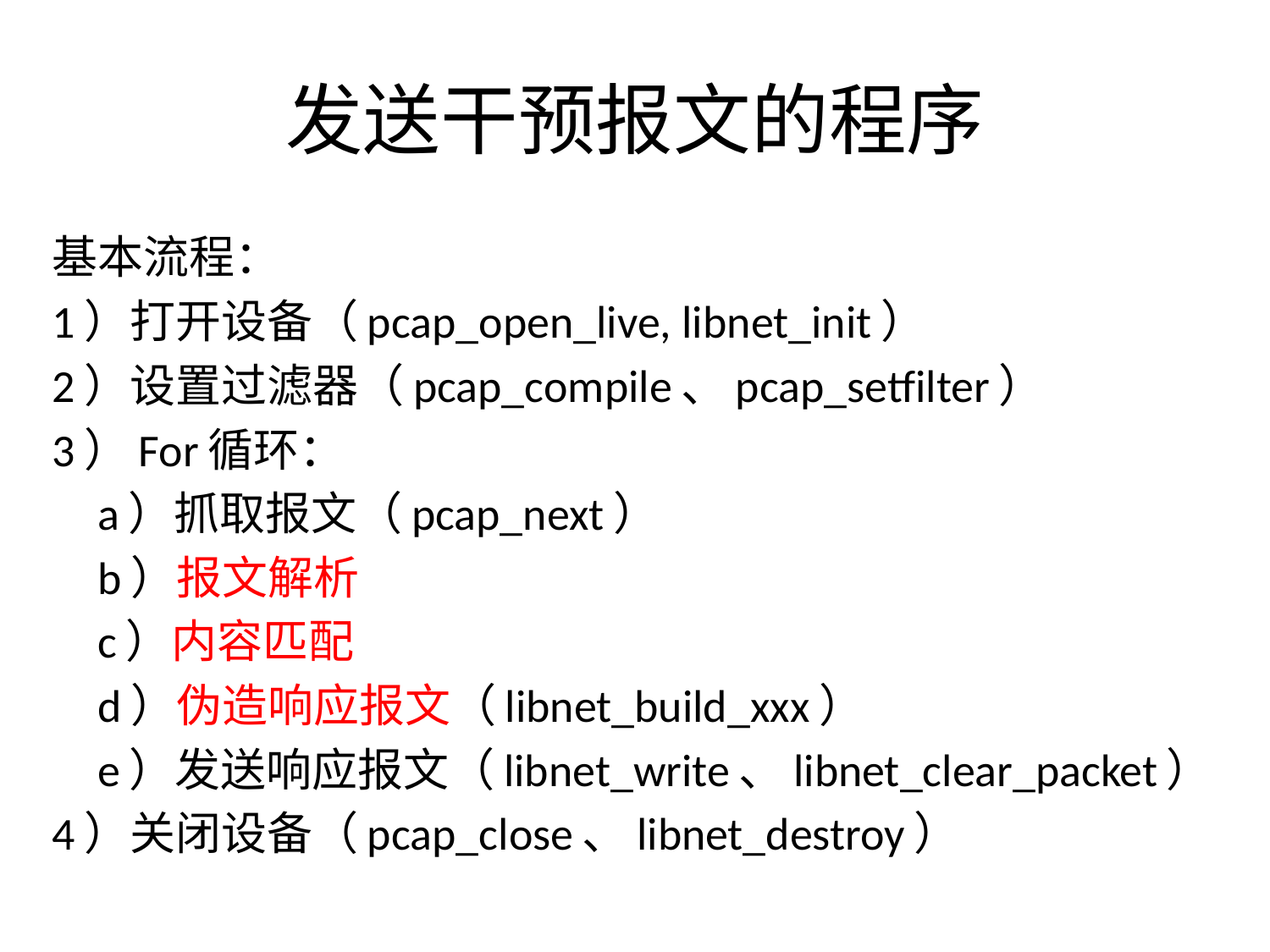

# 发送干预报文的程序
基本流程：
1）打开设备（pcap_open_live, libnet_init）
2）设置过滤器（pcap_compile、pcap_setfilter）
3）For循环：
	a）抓取报文（pcap_next）
	b）报文解析
	c）内容匹配
	d）伪造响应报文（libnet_build_xxx）
	e）发送响应报文（libnet_write、libnet_clear_packet）
4）关闭设备（pcap_close、libnet_destroy）